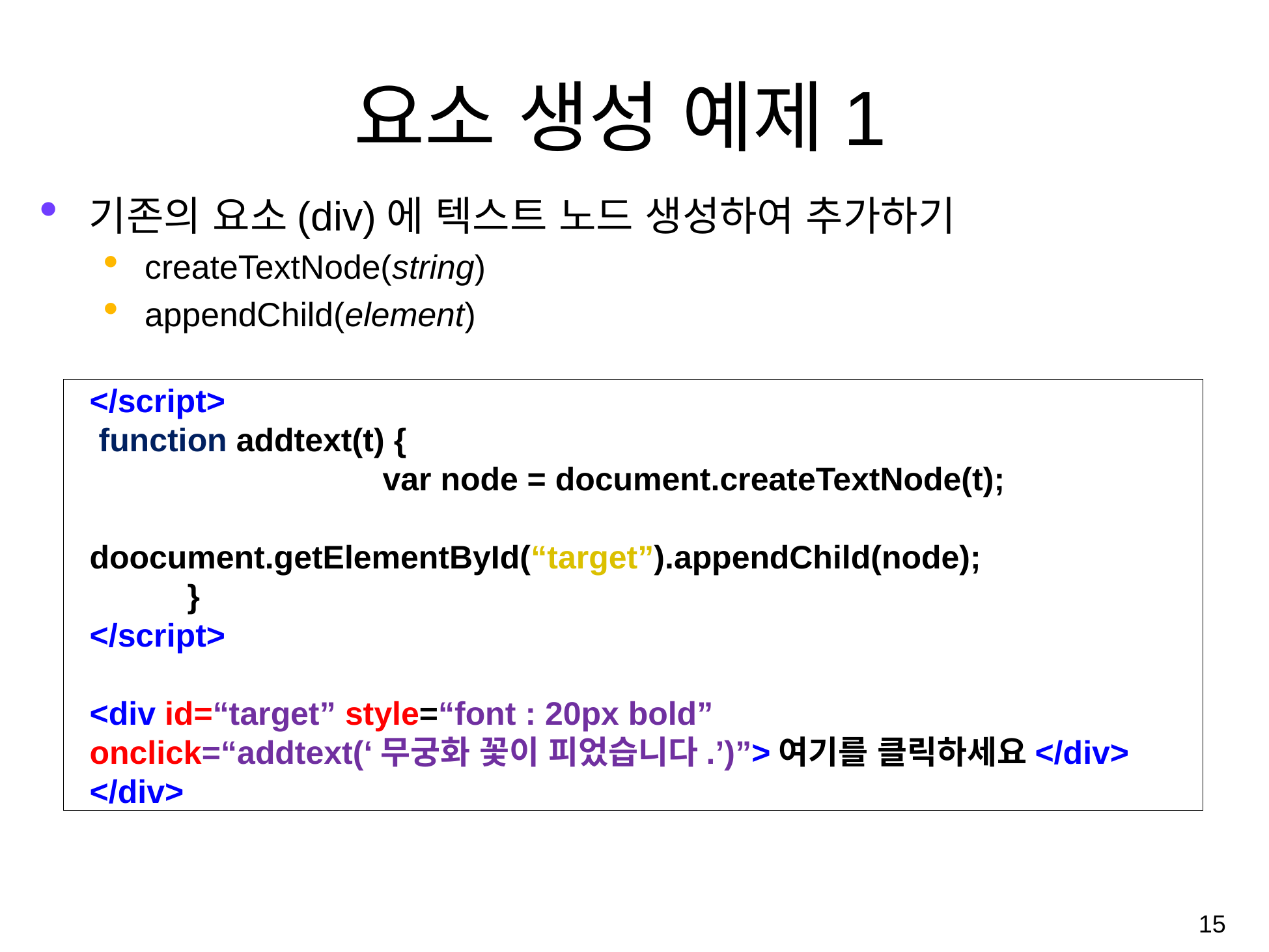

# 요소 생성 예제1
기존의 요소(div)에 텍스트 노드 생성하여 추가하기
createTextNode(string)
appendChild(element)
</script>
 function addtext(t) {
			var node = document.createTextNode(t);
		 	doocument.getElementById(“target”).appendChild(node);
	}
</script>

<div id=“target” style=“font : 20px bold”
onclick=“addtext(‘무궁화 꽃이 피었습니다.’)”>여기를 클릭하세요</div>
</div>
15